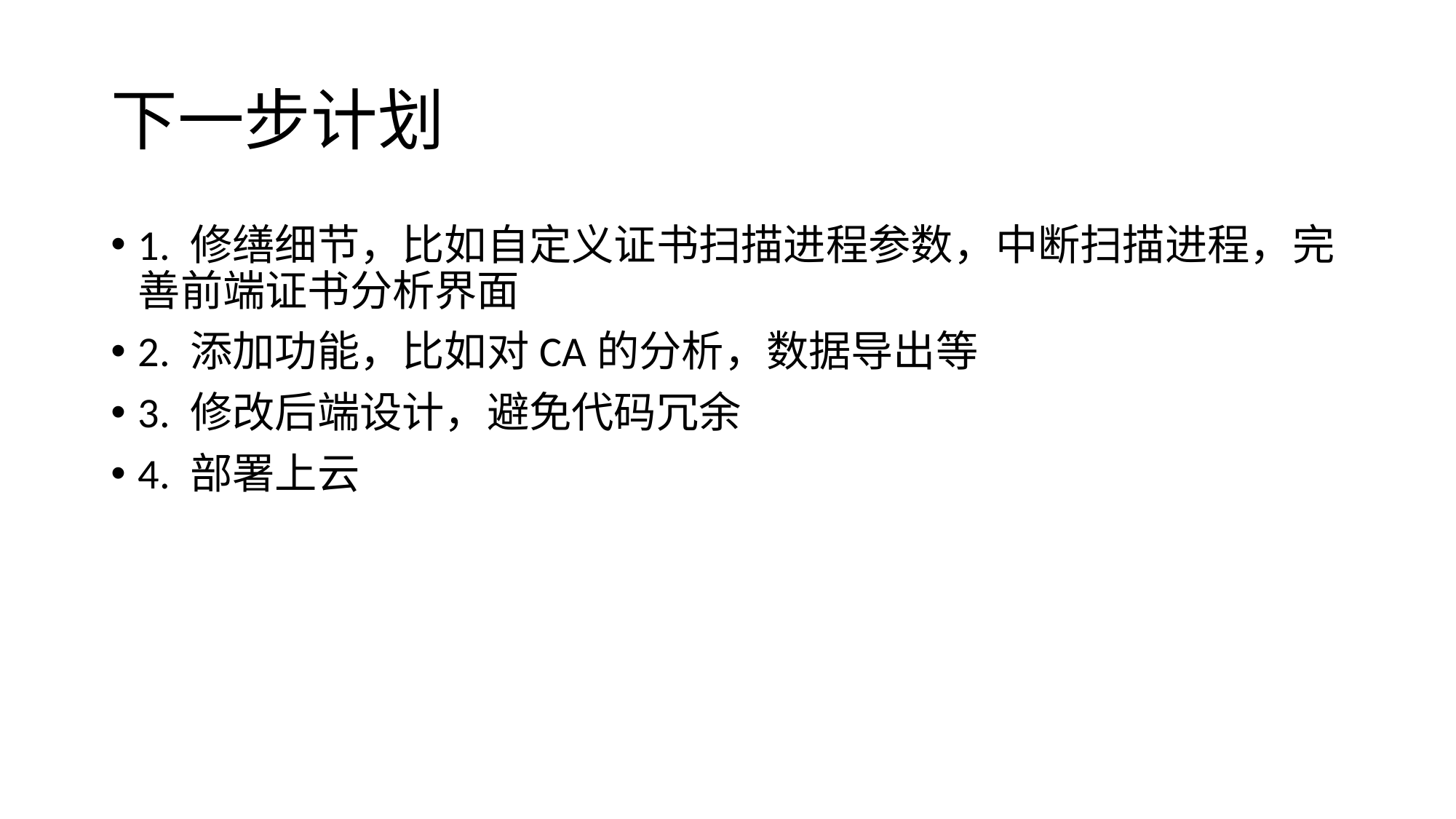

# 下一步计划
1. 修缮细节，比如自定义证书扫描进程参数，中断扫描进程，完善前端证书分析界面
2. 添加功能，比如对CA的分析，数据导出等
3. 修改后端设计，避免代码冗余
4. 部署上云